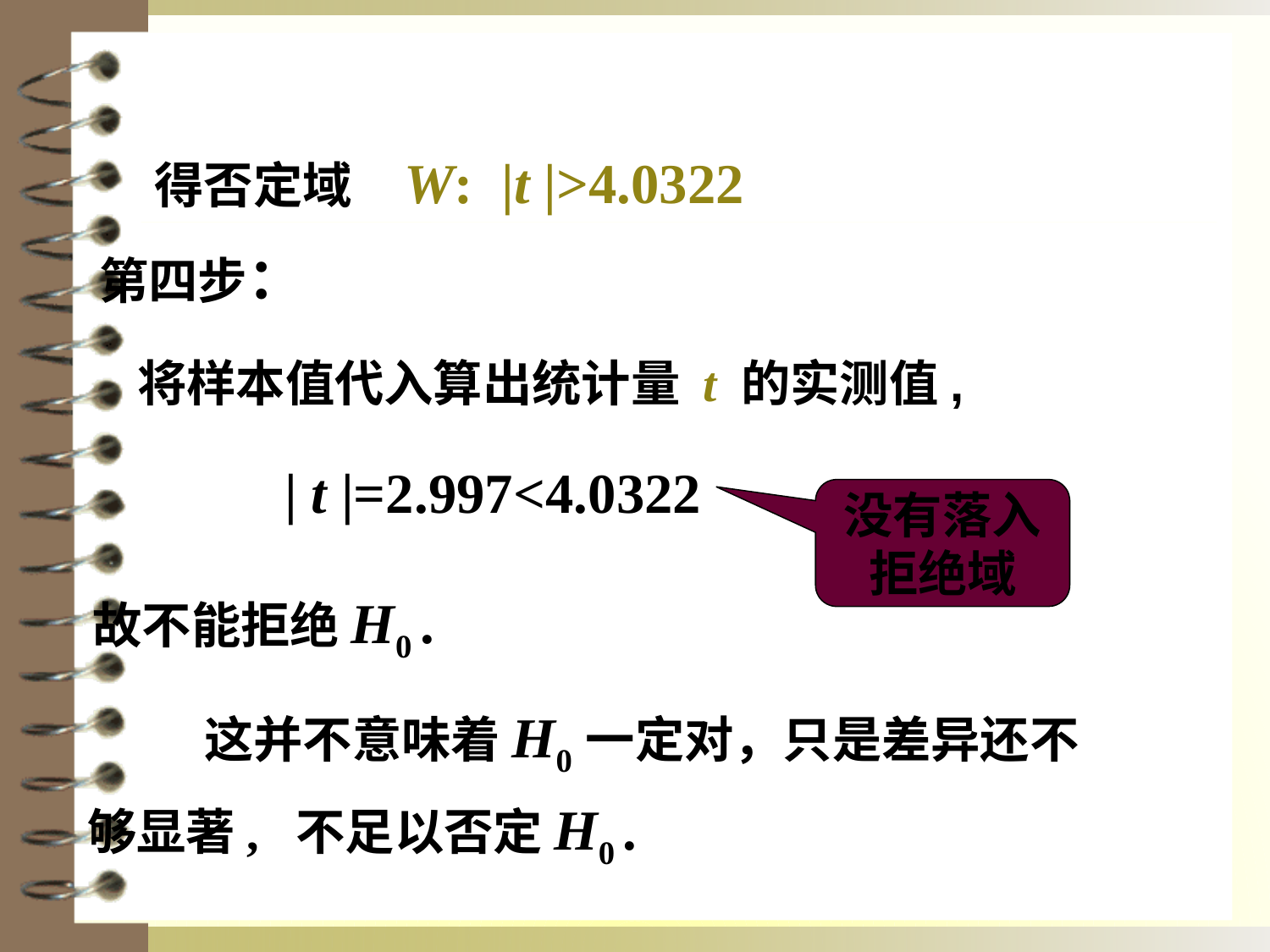

得否定域   W:  |t |>4.0322
第四步：
将样本值代入算出统计量 t 的实测值,
| t |=2.997<4.0322

没有落入
拒绝域

故不能拒绝H0 .
        这并不意味着H0一定对，只是差异还不够显著,  不足以否定H0 .